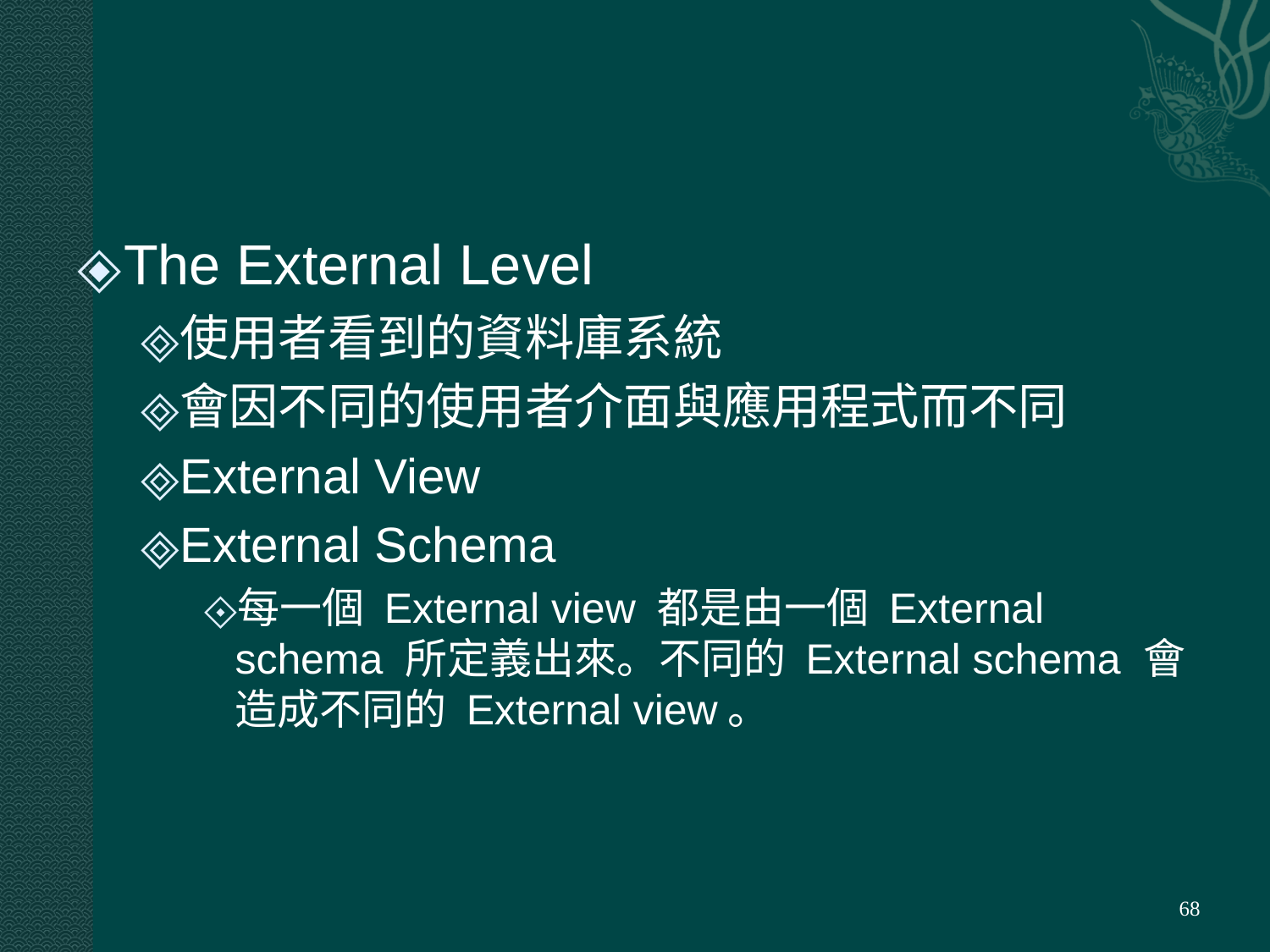

#
The External Level
使用者看到的資料庫系統
會因不同的使用者介面與應用程式而不同
External View
External Schema
每一個 External view 都是由一個 External schema 所定義出來。不同的 External schema 會造成不同的 External view。
68